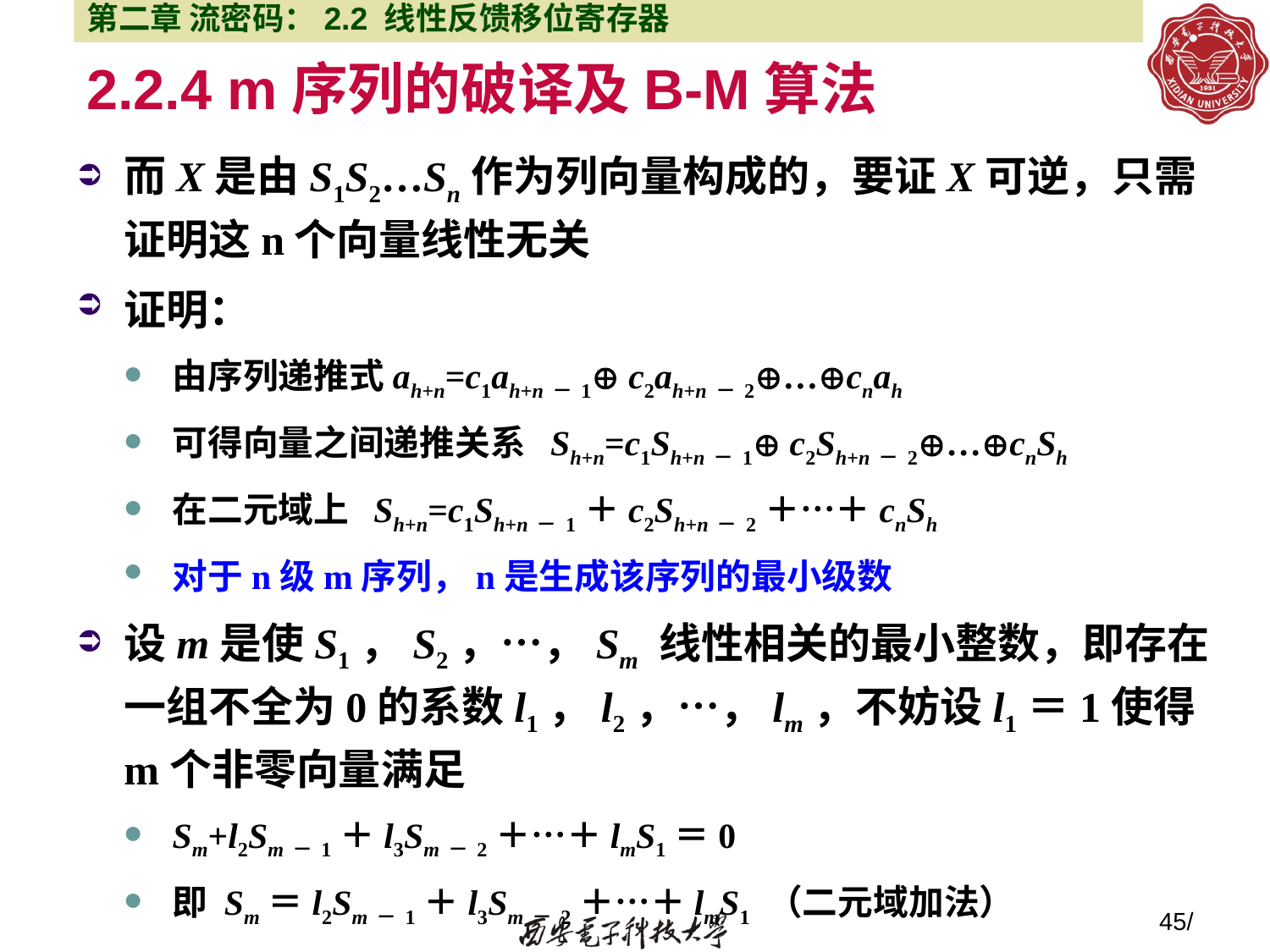

第二章 流密码：2.2 线性反馈移位寄存器
# 2.2.4 m序列的破译及B-M算法
而X是由S1S2…Sn作为列向量构成的，要证X可逆，只需证明这n个向量线性无关
证明：
由序列递推式ah+n=c1ah+n－1⊕ c2ah+n－2⊕…⊕cnah
可得向量之间递推关系  Sh+n=c1Sh+n－1⊕ c2Sh+n－2⊕…⊕cnSh
在二元域上  Sh+n=c1Sh+n－1＋c2Sh+n－2＋…＋cnSh
对于n级m序列，n是生成该序列的最小级数
设m是使S1，S2，…，Sm 线性相关的最小整数，即存在一组不全为0的系数l1，l2，…，lm，不妨设l1＝1使得m个非零向量满足
Sm+l2Sm－1＋l3Sm－2＋…＋lmS1＝0
即 Sm＝l2Sm－1＋l3Sm－2＋…＋lmS1 （二元域加法）
45/